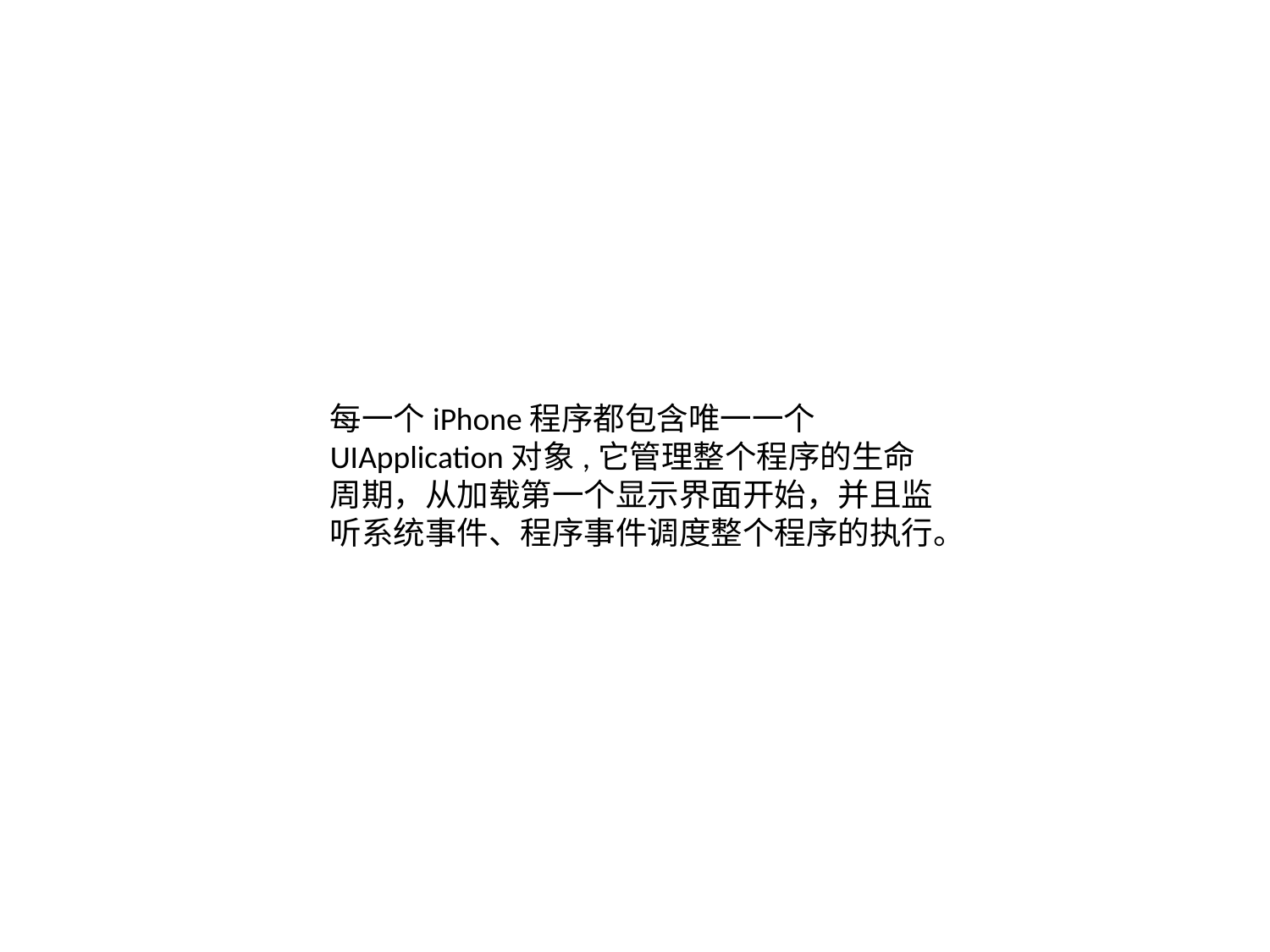

#
每一个iPhone程序都包含唯一一个UIApplication对象,它管理整个程序的生命周期，从加载第一个显示界面开始，并且监听系统事件、程序事件调度整个程序的执行。